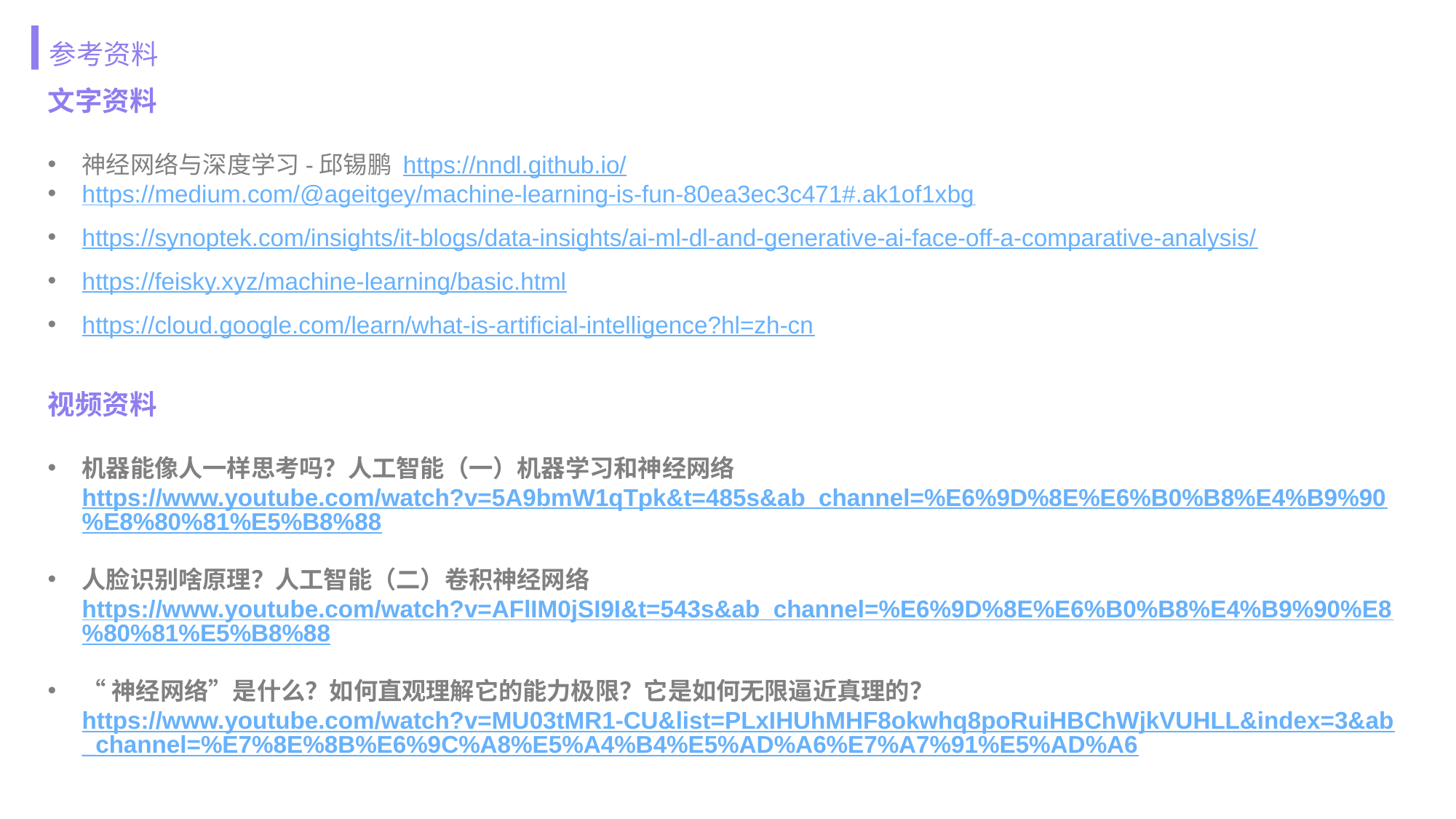

参考资料
文字资料

神经网络与深度学习-邱锡鹏 https://nndl.github.io/
https://medium.com/@ageitgey/machine-learning-is-fun-80ea3ec3c471#.ak1of1xbg
https://synoptek.com/insights/it-blogs/data-insights/ai-ml-dl-and-generative-ai-face-off-a-comparative-analysis/
https://feisky.xyz/machine-learning/basic.html
https://cloud.google.com/learn/what-is-artificial-intelligence?hl=zh-cn

视频资料

机器能像人一样思考吗？人工智能（一）机器学习和神经网络https://www.youtube.com/watch?v=5A9bmW1qTpk&t=485s&ab_channel=%E6%9D%8E%E6%B0%B8%E4%B9%90%E8%80%81%E5%B8%88

人脸识别啥原理？人工智能（二）卷积神经网络https://www.youtube.com/watch?v=AFlIM0jSI9I&t=543s&ab_channel=%E6%9D%8E%E6%B0%B8%E4%B9%90%E8%80%81%E5%B8%88

“神经网络”是什么？如何直观理解它的能力极限？它是如何无限逼近真理的？https://www.youtube.com/watch?v=MU03tMR1-CU&list=PLxIHUhMHF8okwhq8poRuiHBChWjkVUHLL&index=3&ab_channel=%E7%8E%8B%E6%9C%A8%E5%A4%B4%E5%AD%A6%E7%A7%91%E5%AD%A6